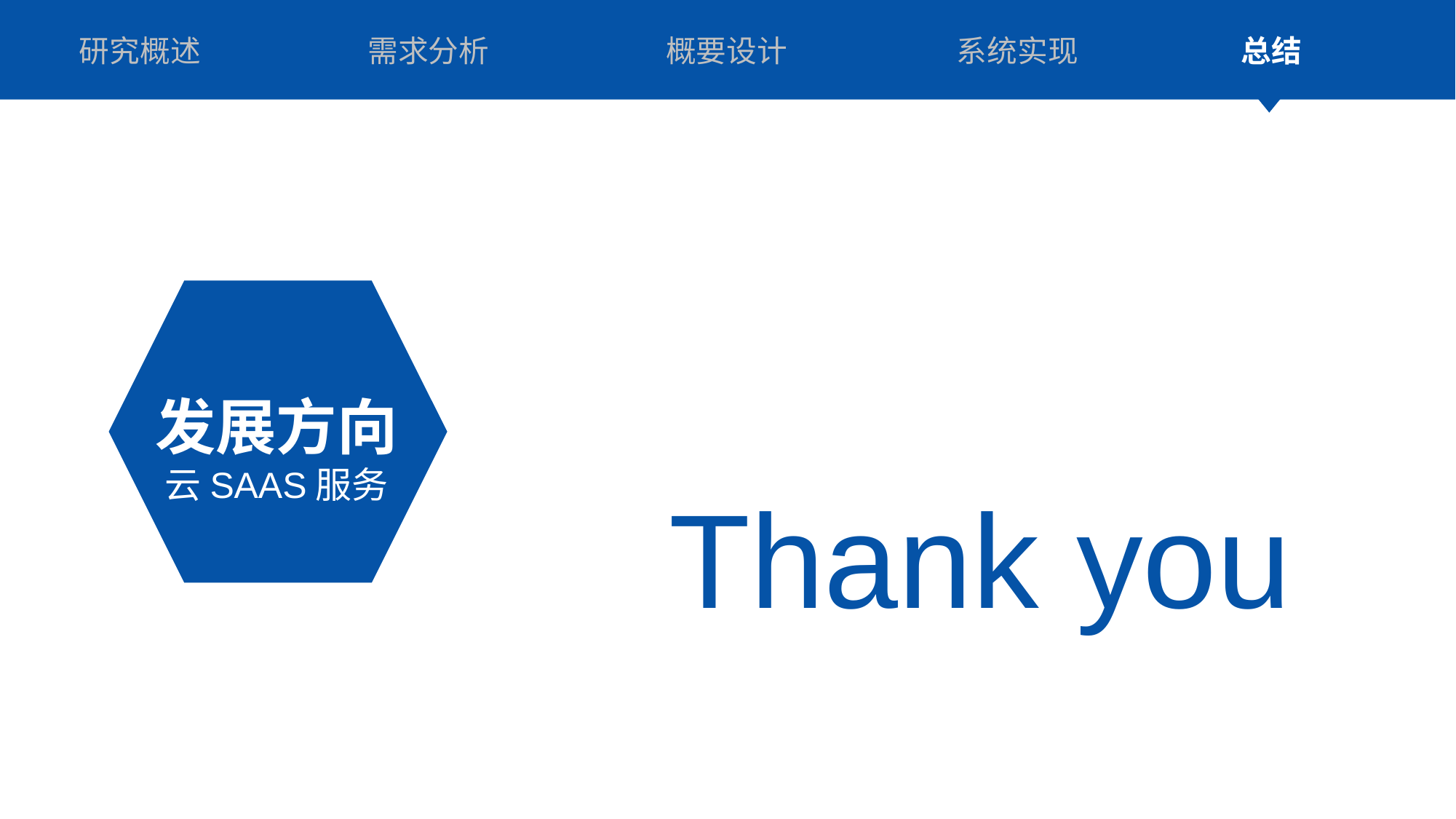

研究概述
需求分析
概要设计
系统实现
总结

发展方向
云SAAS服务
Thank you